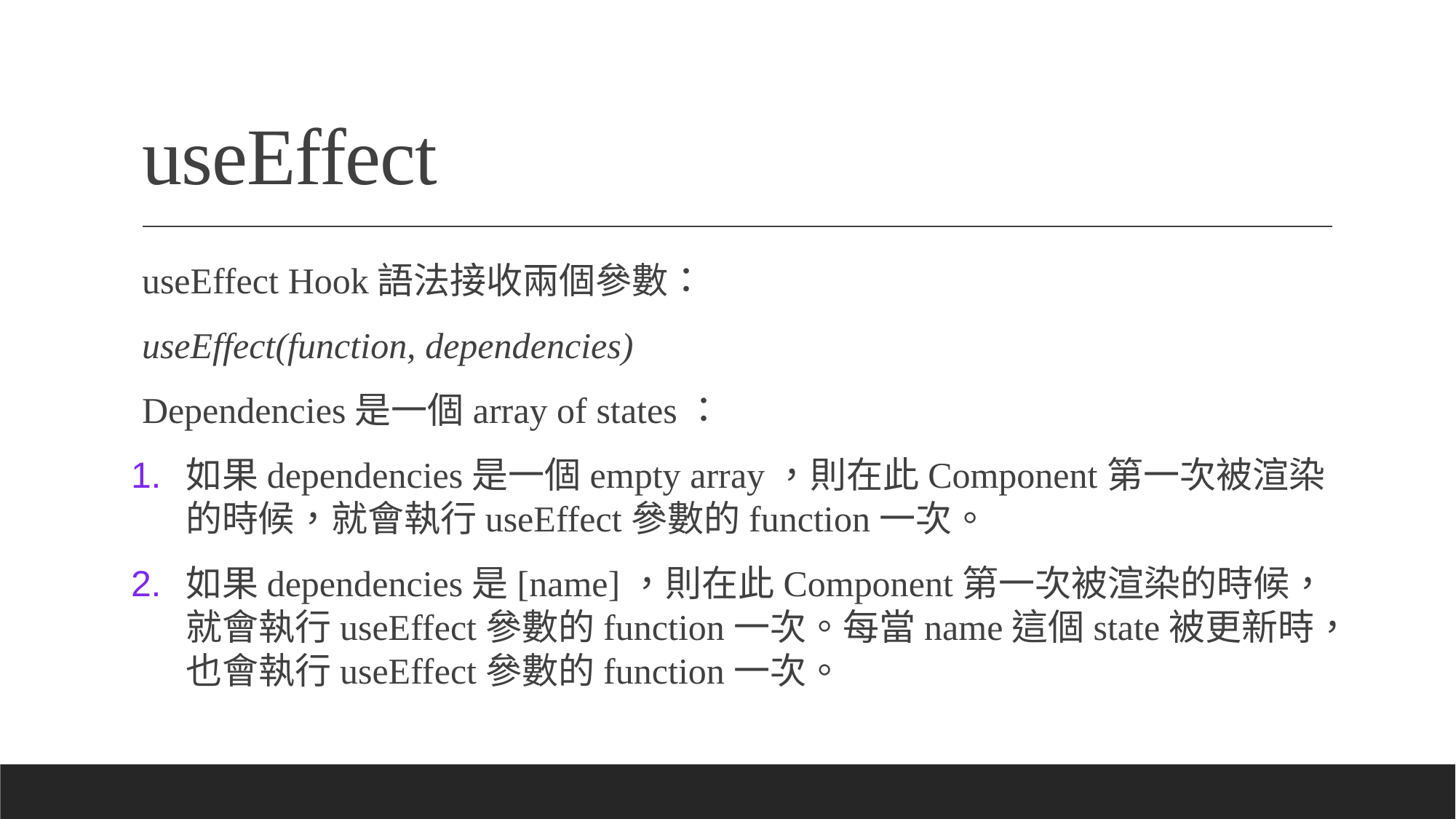

# useEffect
useEffect Hook語法接收兩個參數：
useEffect(function, dependencies)
Dependencies是一個array of states：
如果dependencies是一個empty array，則在此Component第一次被渲染的時候，就會執行useEffect參數的function一次。
如果dependencies是[name]，則在此Component第一次被渲染的時候，就會執行useEffect參數的function一次。每當name這個state被更新時，也會執行useEffect參數的function一次。